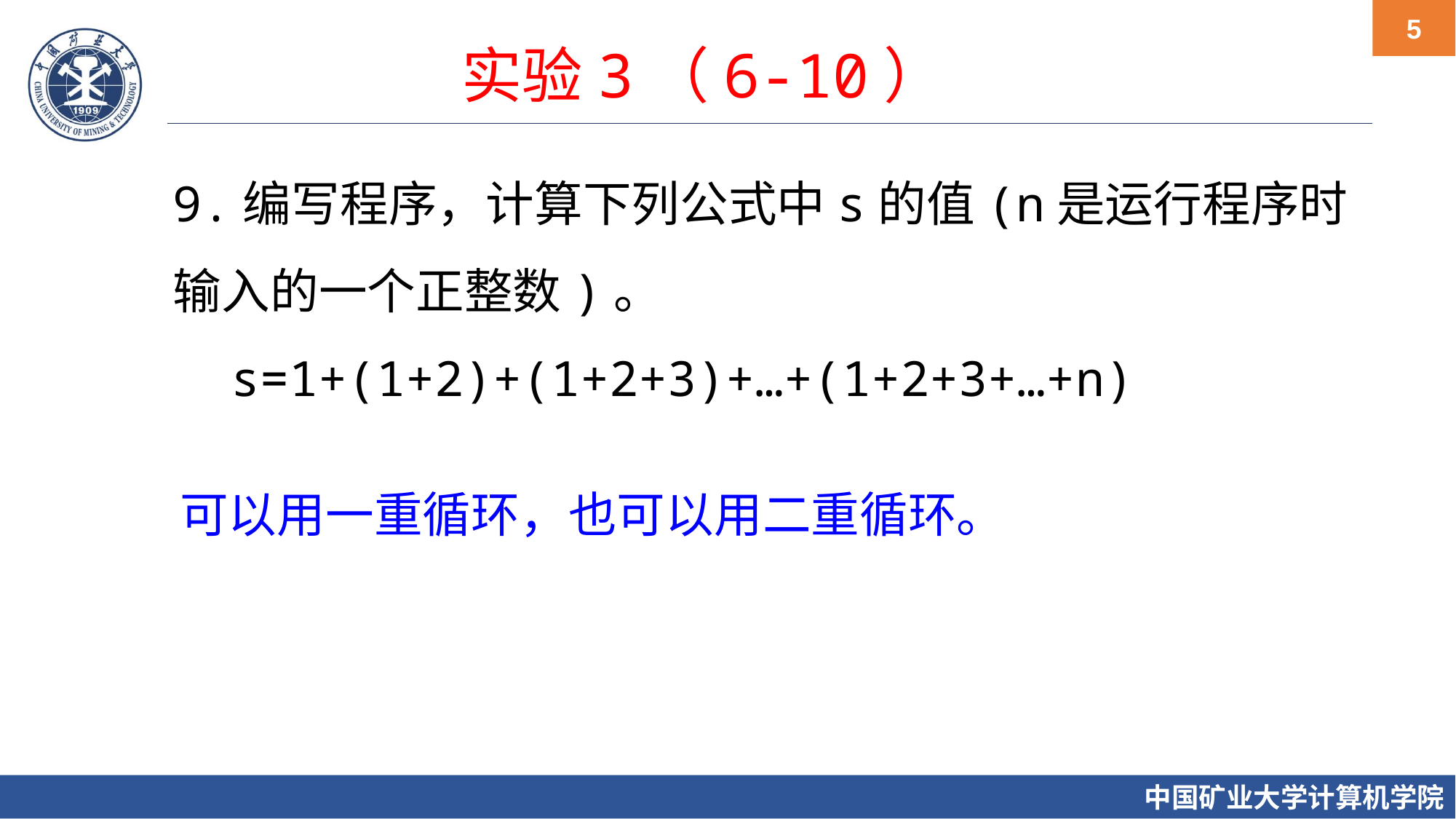

实验3（6-10）
9.编写程序，计算下列公式中s的值(n是运行程序时输入的一个正整数)。
  s=1+(1+2)+(1+2+3)+…+(1+2+3+…+n)
可以用一重循环，也可以用二重循环。